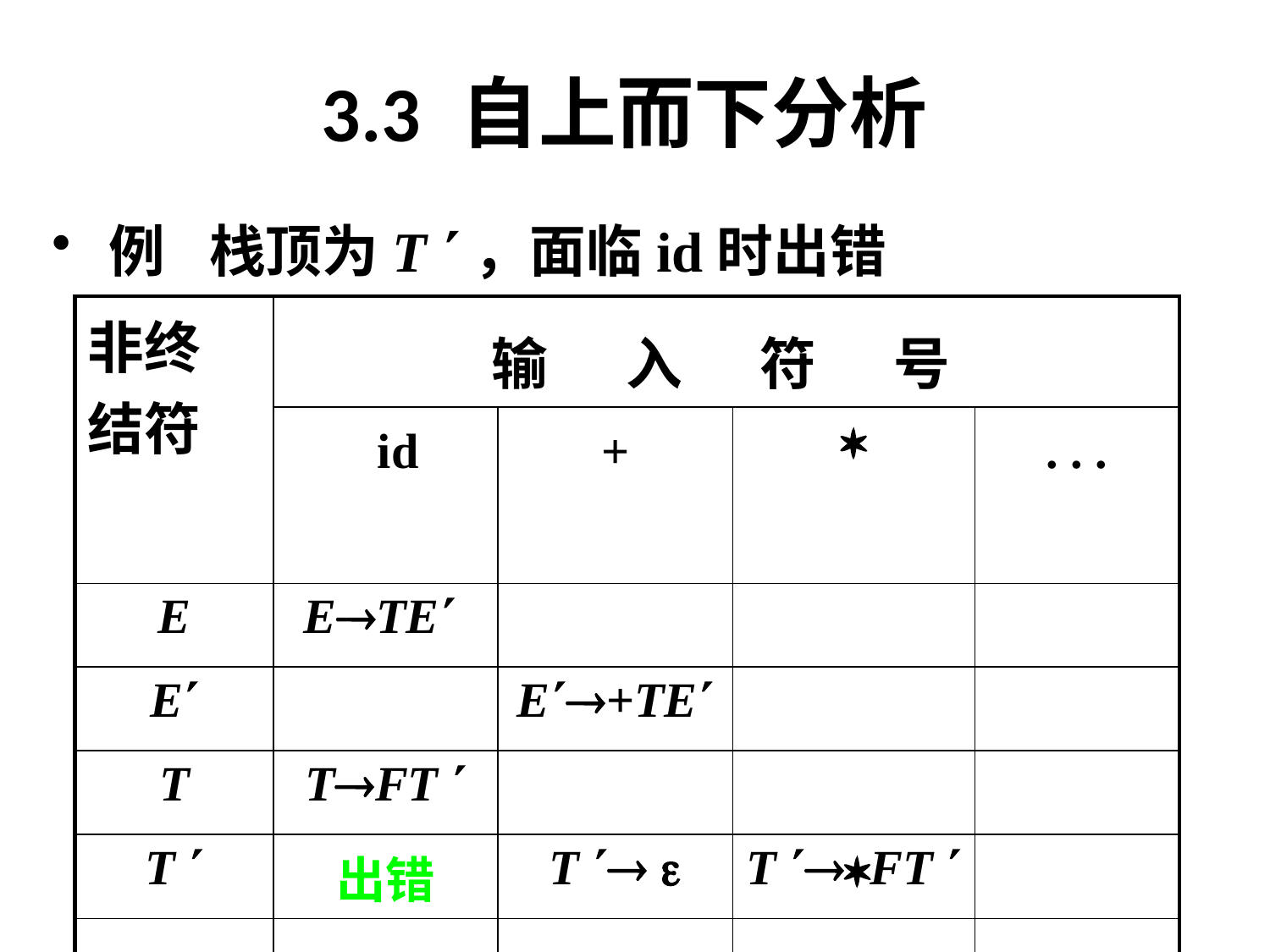

# 3.3 自上而下分析
 例	栈顶为T ′，面临id时出错

| 非终 结符 | 输 入 符 号 |  |  |  |
| --- | --- | --- | --- | --- |
|  | id | + | ∗ | . . . |
| E | E→TE′ |  |  |  |
| E′ |  | E′→+TE′ |  |  |
| T | T→FT ′ |  |  |  |
| T ′ | 出错 | T ′→ ε | T ′→∗FT ′ |  |
| . . . |  |  |  |  |